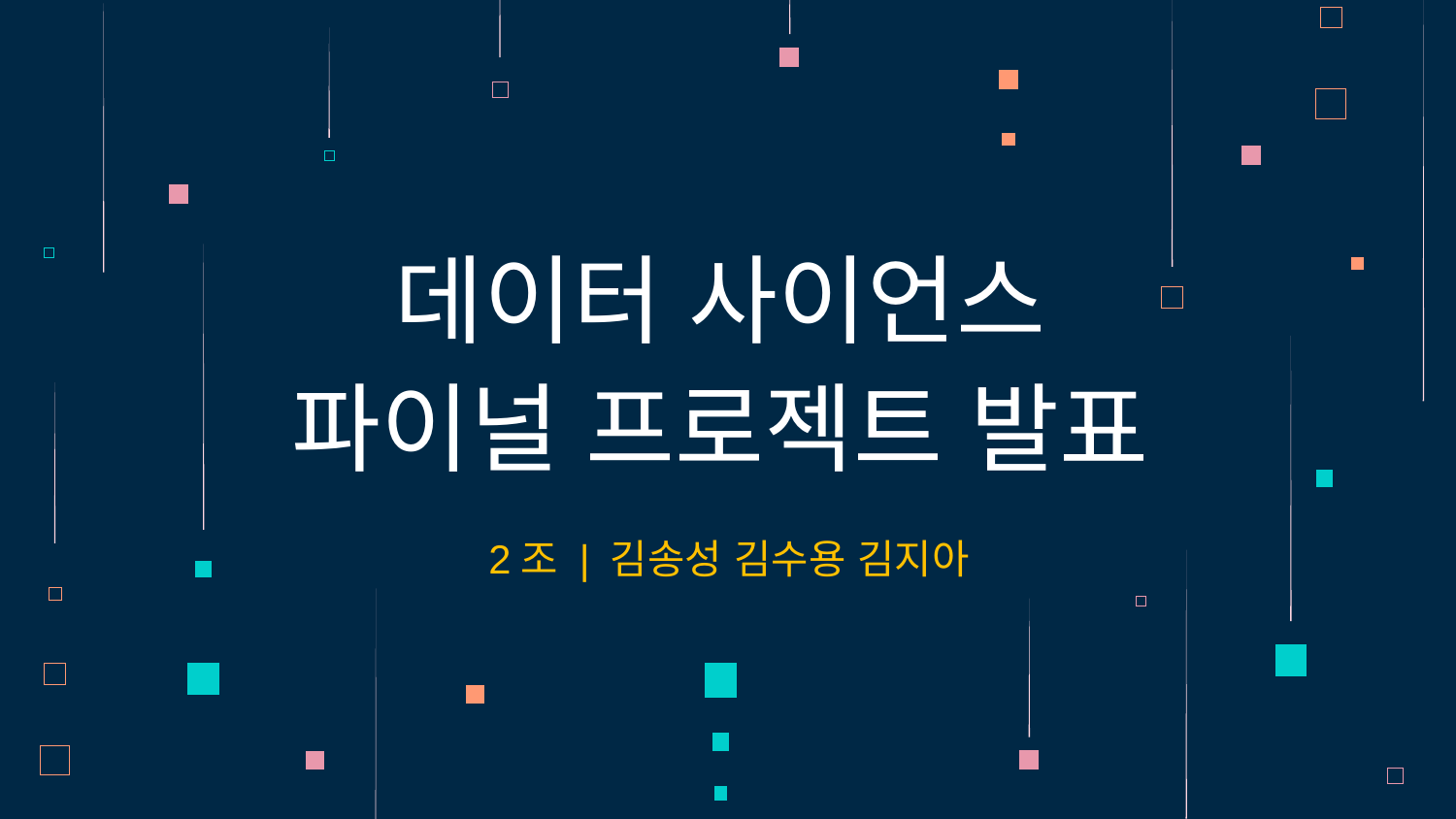

# 데이터 사이언스 파이널 프로젝트 발표

2조 | 김송성 김수용 김지아